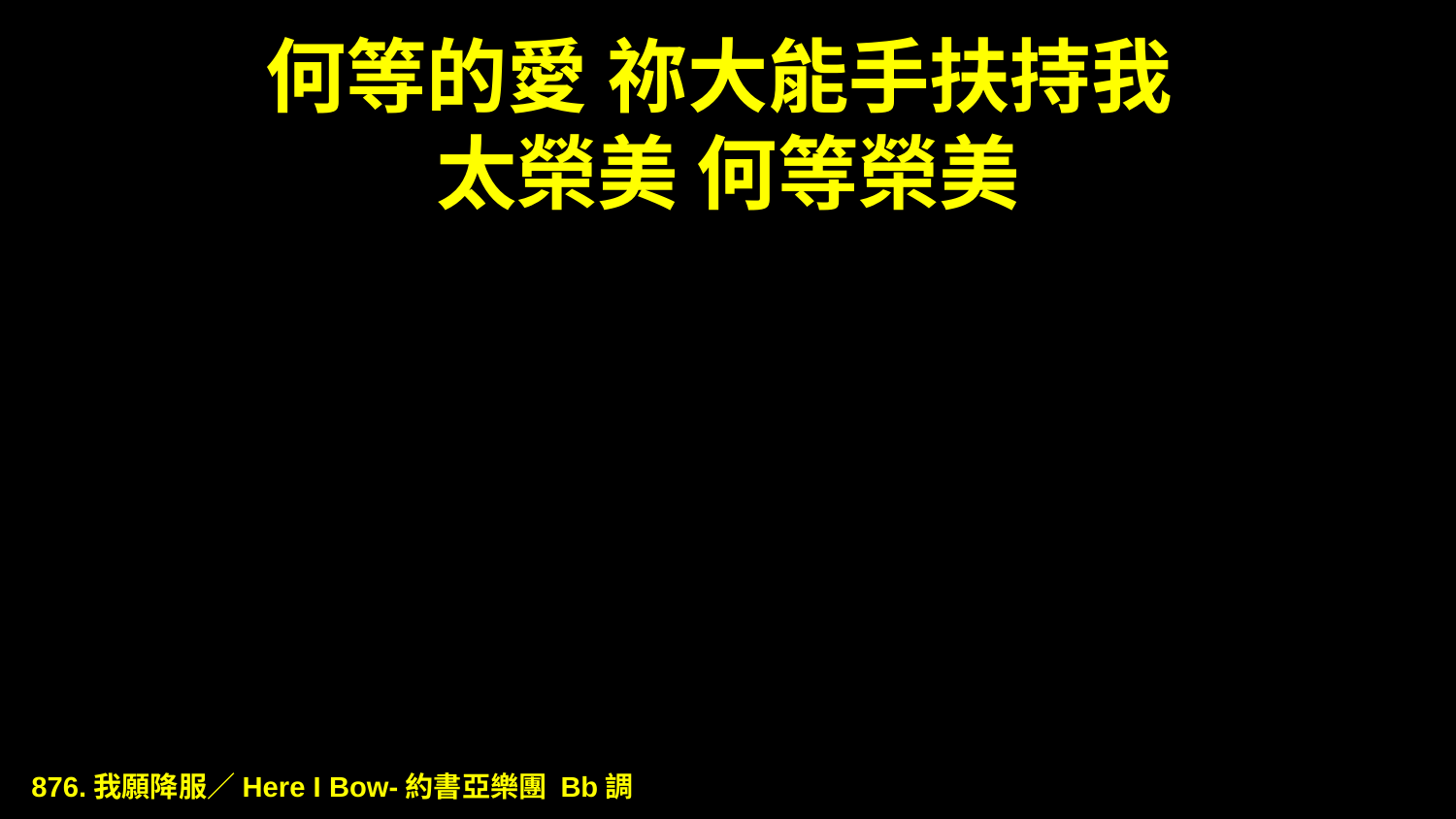

# 何等的愛 祢大能手扶持我 太榮美 何等榮美
876.我願降服／Here I Bow-約書亞樂團 Bb調